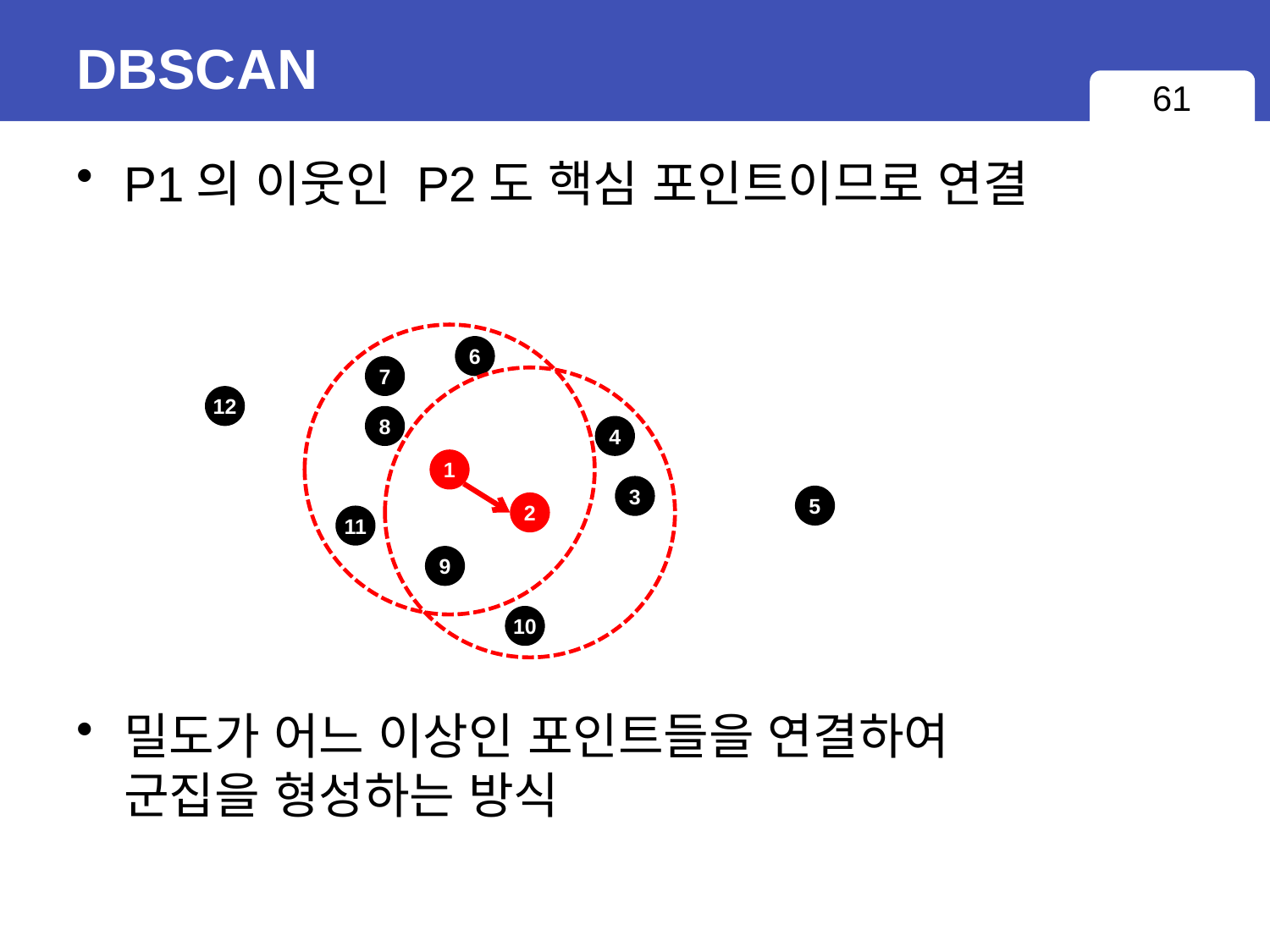

# DBSCAN
61
P1의 이웃인 P2도 핵심 포인트이므로 연결

밀도가 어느 이상인 포인트들을 연결하여
군집을 형성하는 방식

6
7

12
8
4
1
3
5
2
11
9
10